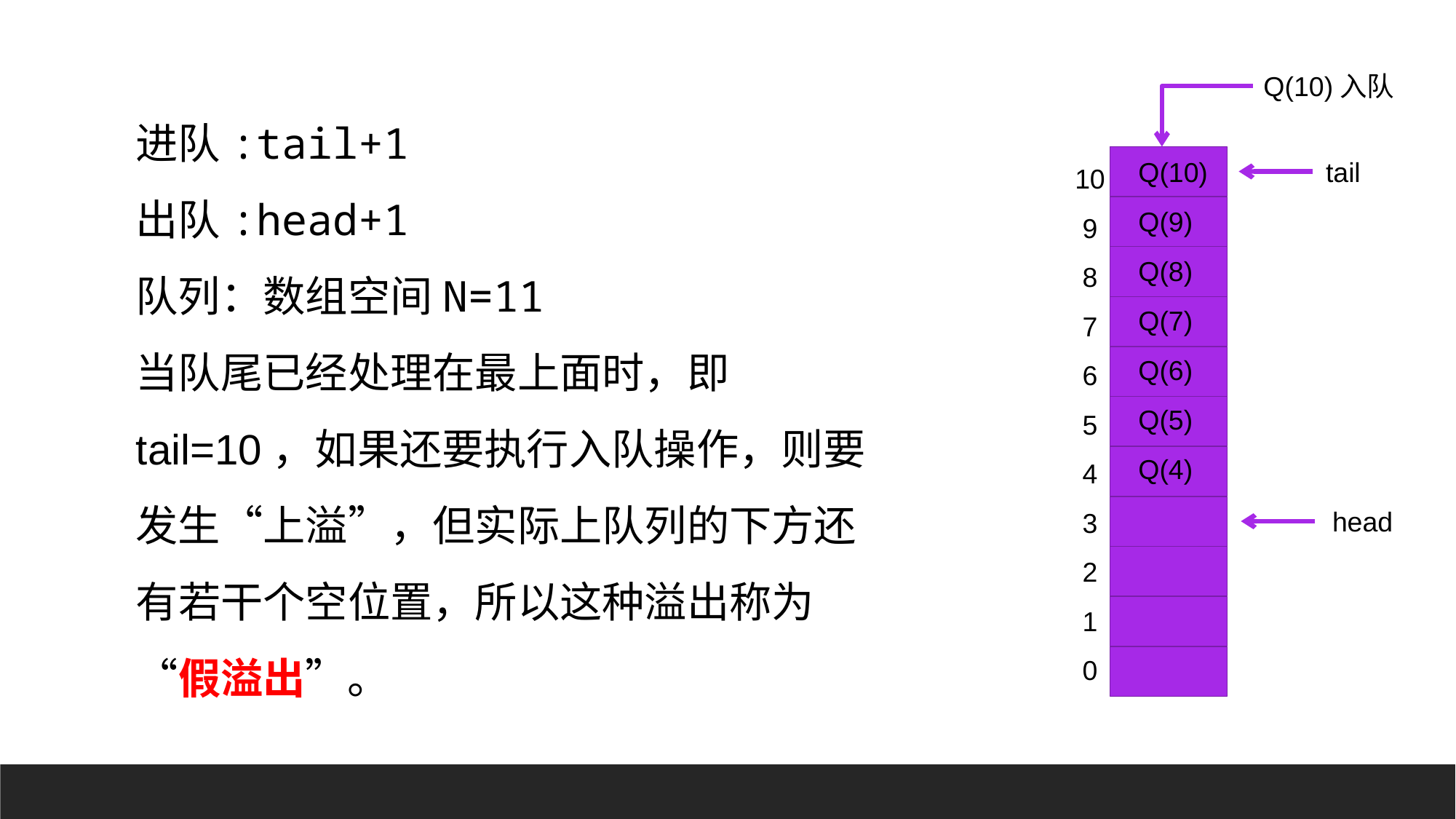

Q(10)入队
进队:tail+1
出队:head+1
队列：数组空间N=11
当队尾已经处理在最上面时，即tail=10，如果还要执行入队操作，则要发生“上溢”，但实际上队列的下方还有若干个空位置，所以这种溢出称为“假溢出”。
10
9
8
7
6
5
4
3
2
1
0

Q(10)
tail
Q(9)
Q(8)
Q(7)
Q(6)
Q(5)
Q(4)
head